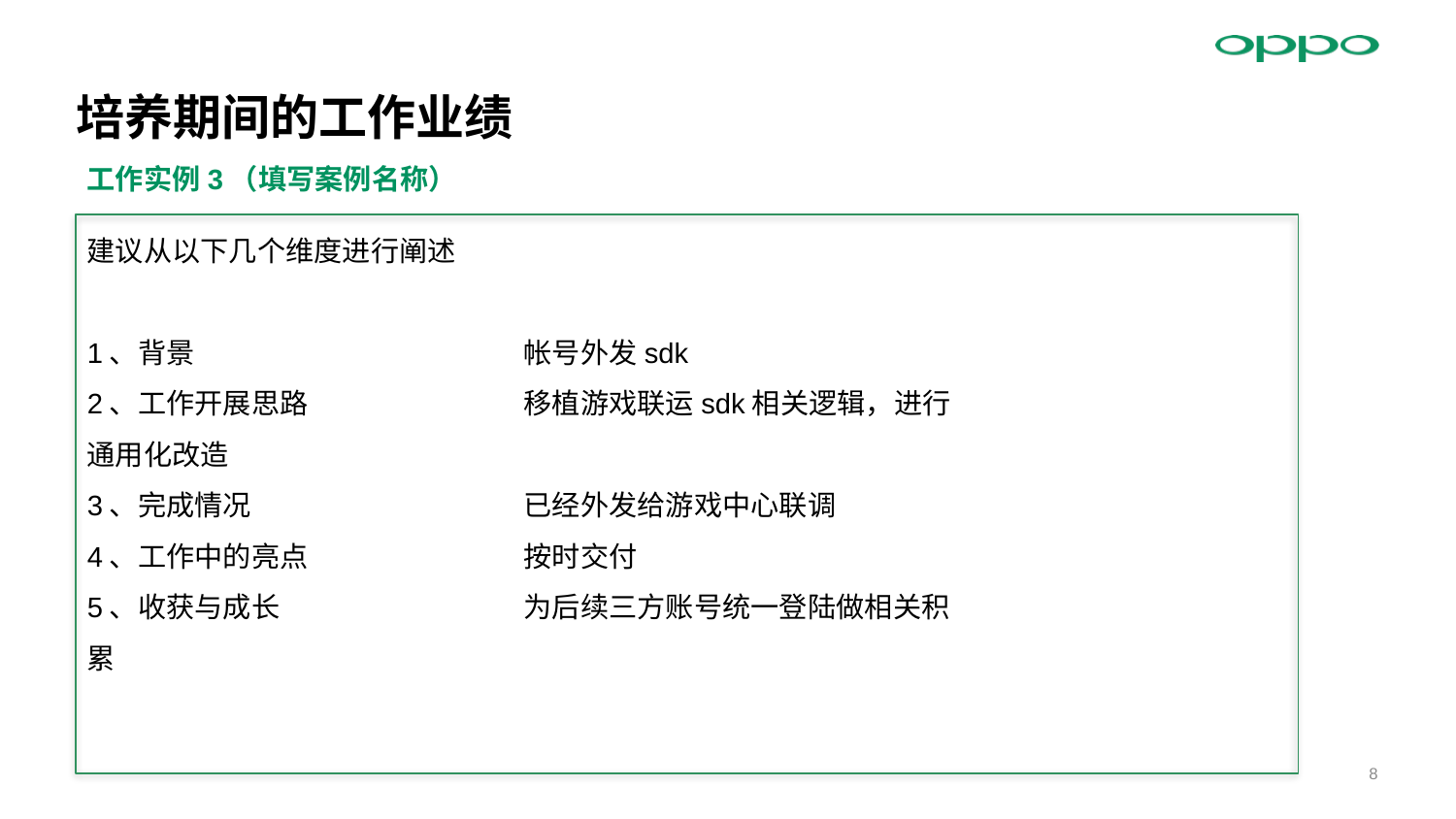

# 培养期间的工作业绩
工作实例3（填写案例名称）

建议从以下几个维度进行阐述

1、背景			帐号外发sdk
2、工作开展思路		移植游戏联运sdk相关逻辑，进行通用化改造
3、完成情况		已经外发给游戏中心联调
4、工作中的亮点		按时交付
5、收获与成长		为后续三方账号统一登陆做相关积累